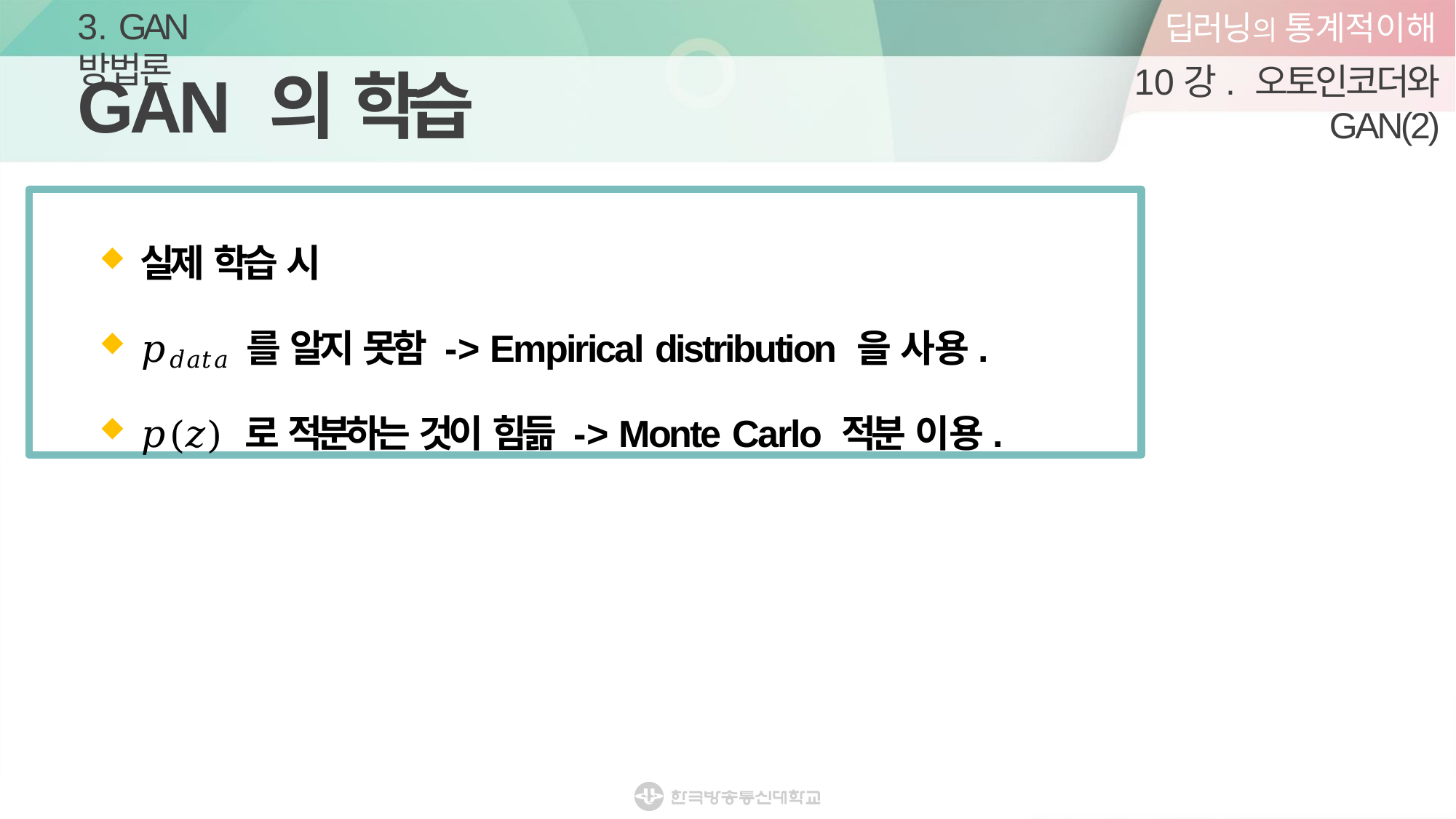

딥러닝의 통계적이해
10강. 오토인코더와 GAN(2)
3. GAN 방법론
# GAN 의 학습

실제 학습 시
𝑝𝑑𝑎𝑡𝑎 를 알지 못함 -> Empirical distribution 을 사용.
𝑝(𝑧) 로 적분하는 것이 힘듦 -> Monte Carlo 적분 이용.